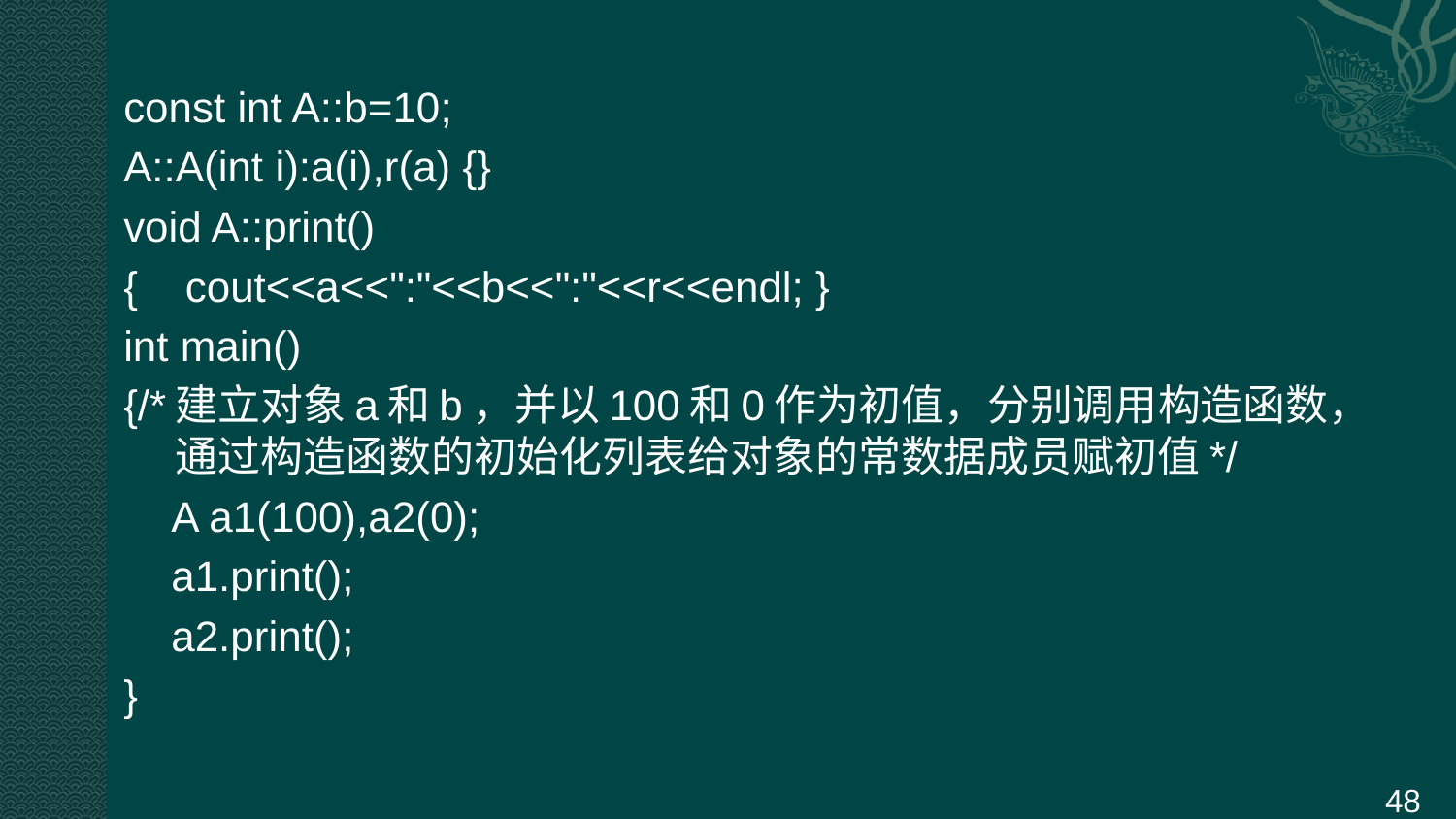

const int A::b=10;
A::A(int i):a(i),r(a) {}
void A::print()
{    cout<<a<<":"<<b<<":"<<r<<endl; }
int main()
{/*建立对象a和b，并以100和0作为初值，分别调用构造函数，通过构造函数的初始化列表给对象的常数据成员赋初值*/
    A a1(100),a2(0);
    a1.print();
    a2.print();
}
48